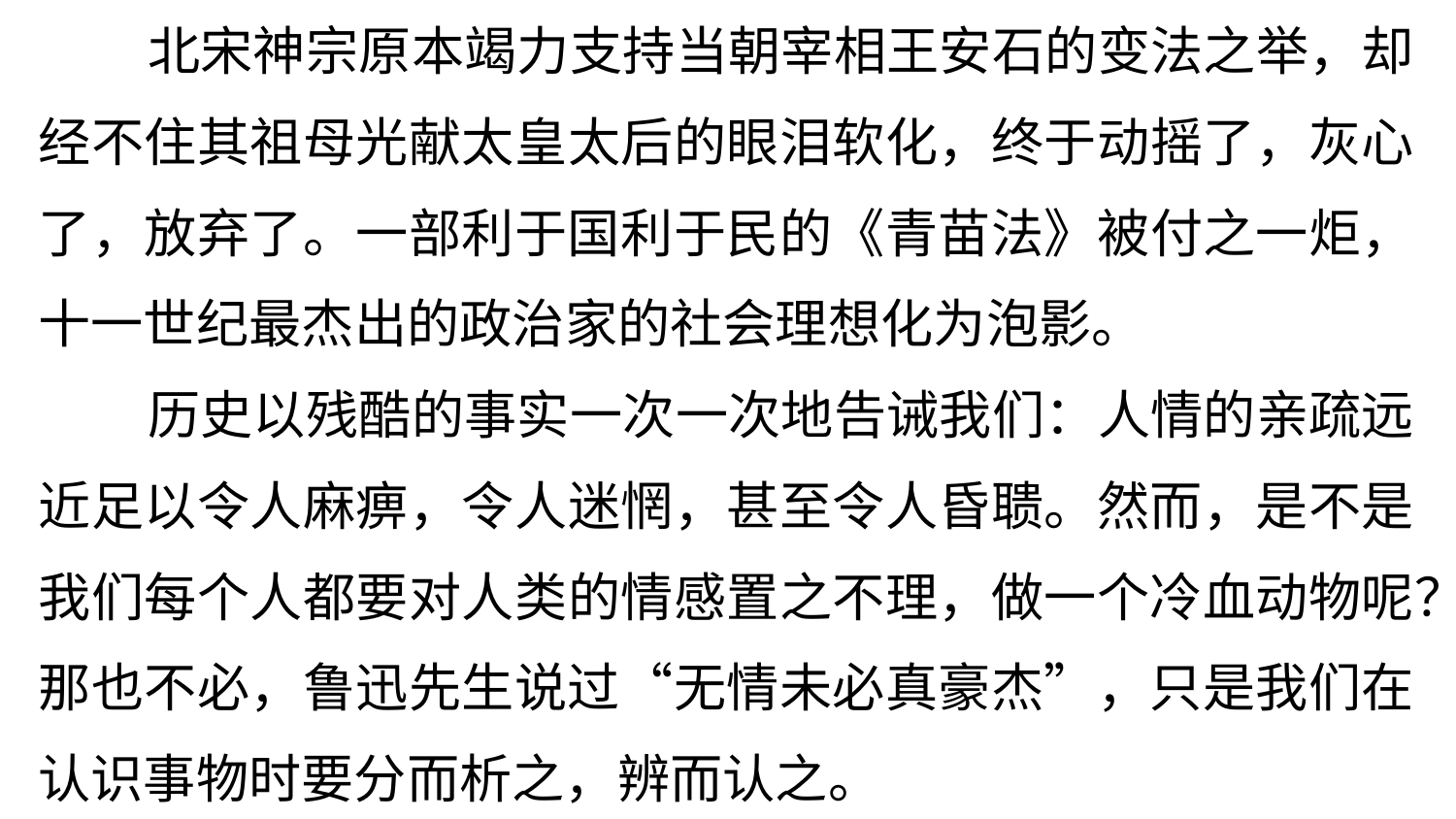

北宋神宗原本竭力支持当朝宰相王安石的变法之举，却经不住其祖母光献太皇太后的眼泪软化，终于动摇了，灰心了，放弃了。一部利于国利于民的《青苗法》被付之一炬，十一世纪最杰出的政治家的社会理想化为泡影。
        历史以残酷的事实一次一次地告诫我们：人情的亲疏远近足以令人麻痹，令人迷惘，甚至令人昏聩。然而，是不是我们每个人都要对人类的情感置之不理，做一个冷血动物呢？那也不必，鲁迅先生说过“无情未必真豪杰”，只是我们在认识事物时要分而析之，辨而认之。